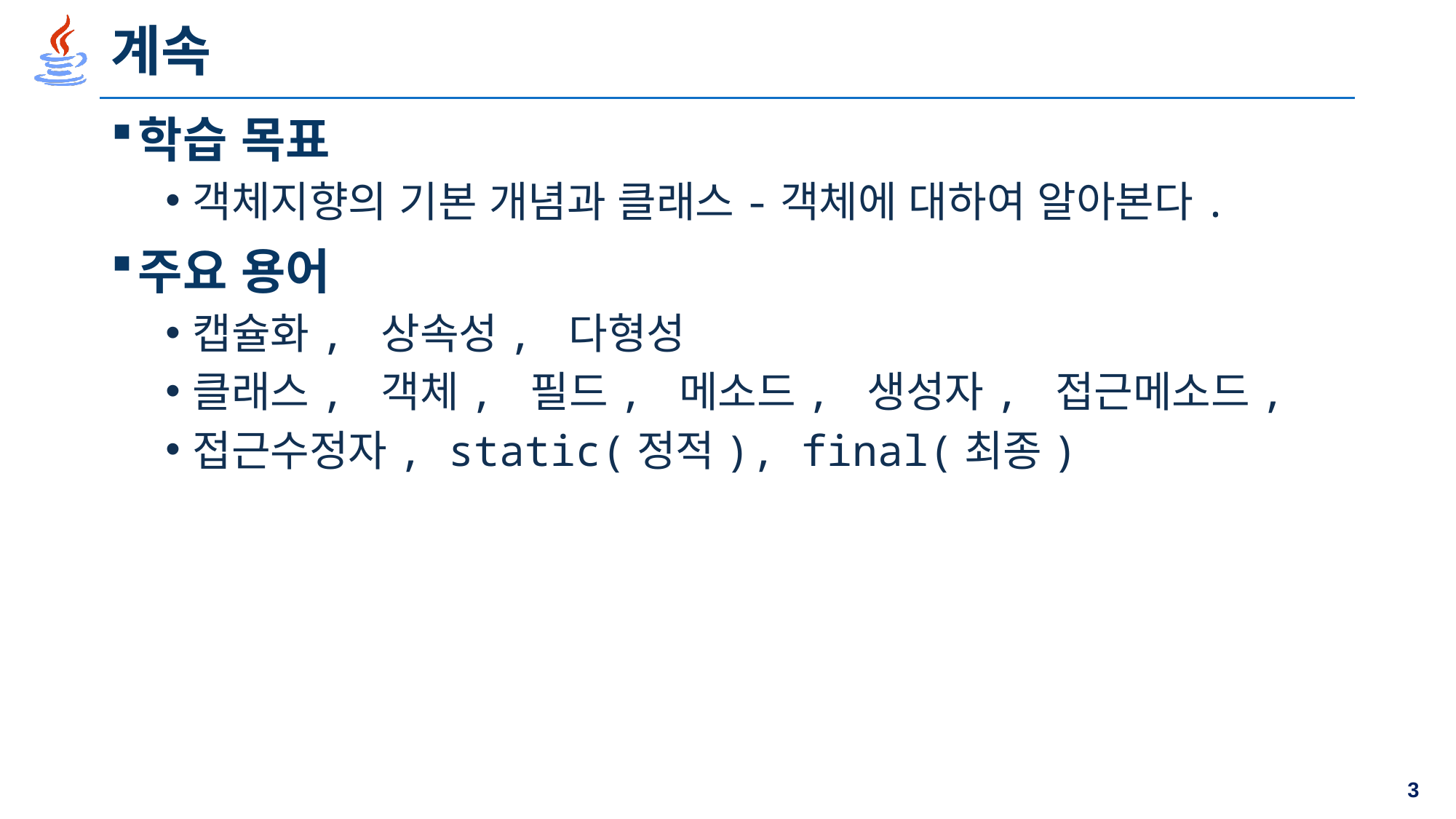

# 계속
학습 목표
객체지향의 기본 개념과 클래스-객체에 대하여 알아본다.
주요 용어
캡슐화, 상속성, 다형성
클래스, 객체, 필드, 메소드, 생성자, 접근메소드,
접근수정자, static(정적), final(최종)

3